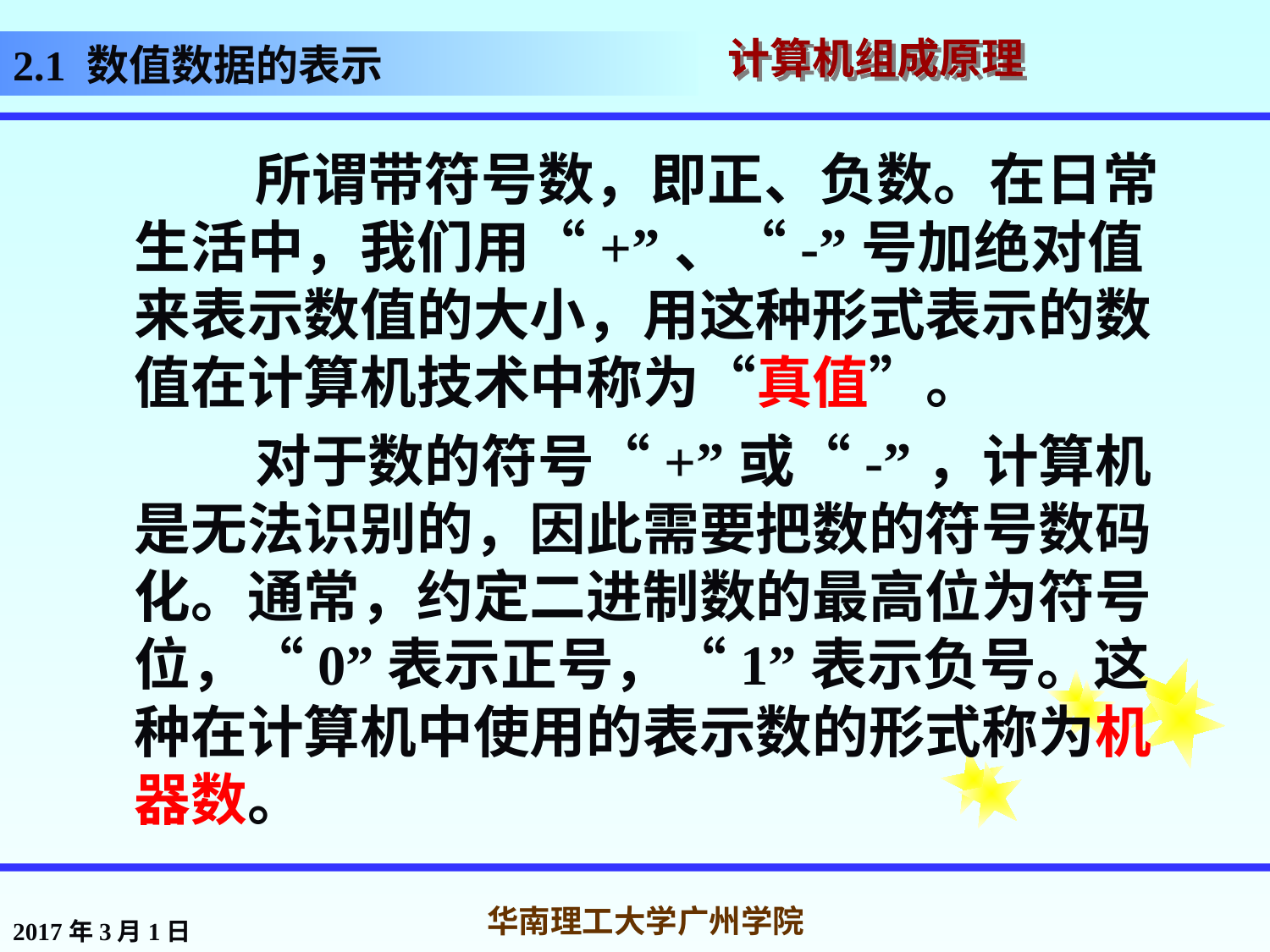

2.1 数值数据的表示
            所谓带符号数，即正、负数。在日常生活中，我们用“+”、“-”号加绝对值来表示数值的大小，用这种形式表示的数值在计算机技术中称为“真值”。
            对于数的符号“+”或“-”，计算机是无法识别的，因此需要把数的符号数码化。通常，约定二进制数的最高位为符号位，“0”表示正号，“1”表示负号。这种在计算机中使用的表示数的形式称为机器数。
2017年3月1日
华南理工大学广州学院